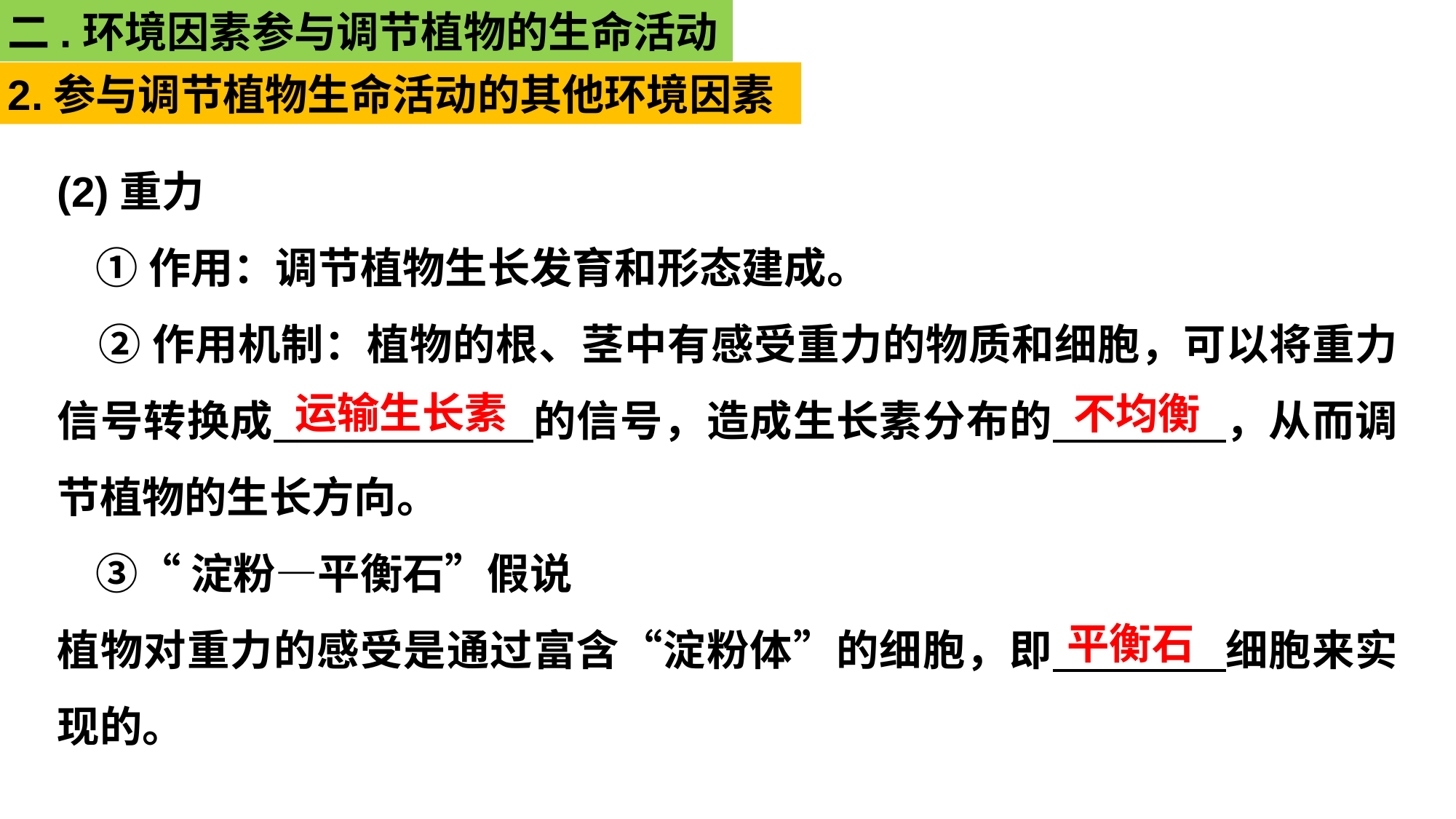

二.环境因素参与调节植物的生命活动
2.参与调节植物生命活动的其他环境因素
(2)重力
    ①作用：调节植物生长发育和形态建成。
    ②作用机制：植物的根、茎中有感受重力的物质和细胞，可以将重力信号转换成　　　　　　的信号，造成生长素分布的　　　　，从而调节植物的生长方向。
    ③“淀粉—平衡石”假说
植物对重力的感受是通过富含“淀粉体”的细胞，即　　　　细胞来实现的。
运输生长素
不均衡
平衡石